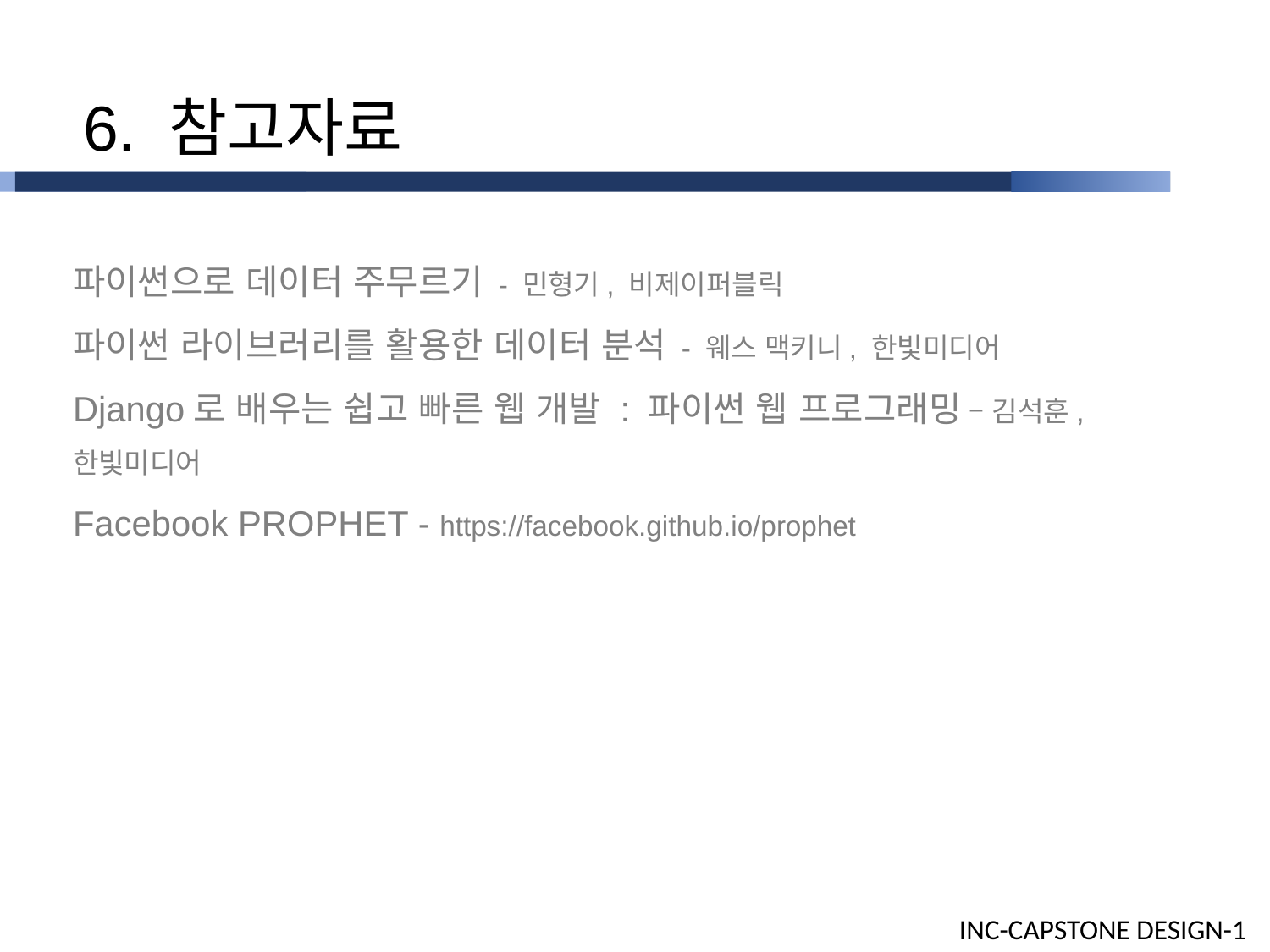

6. 참고자료
파이썬으로 데이터 주무르기 - 민형기, 비제이퍼블릭
파이썬 라이브러리를 활용한 데이터 분석 - 웨스 맥키니, 한빛미디어
Django로 배우는 쉽고 빠른 웹 개발 : 파이썬 웹 프로그래밍 – 김석훈, 한빛미디어
Facebook PROPHET - https://facebook.github.io/prophet